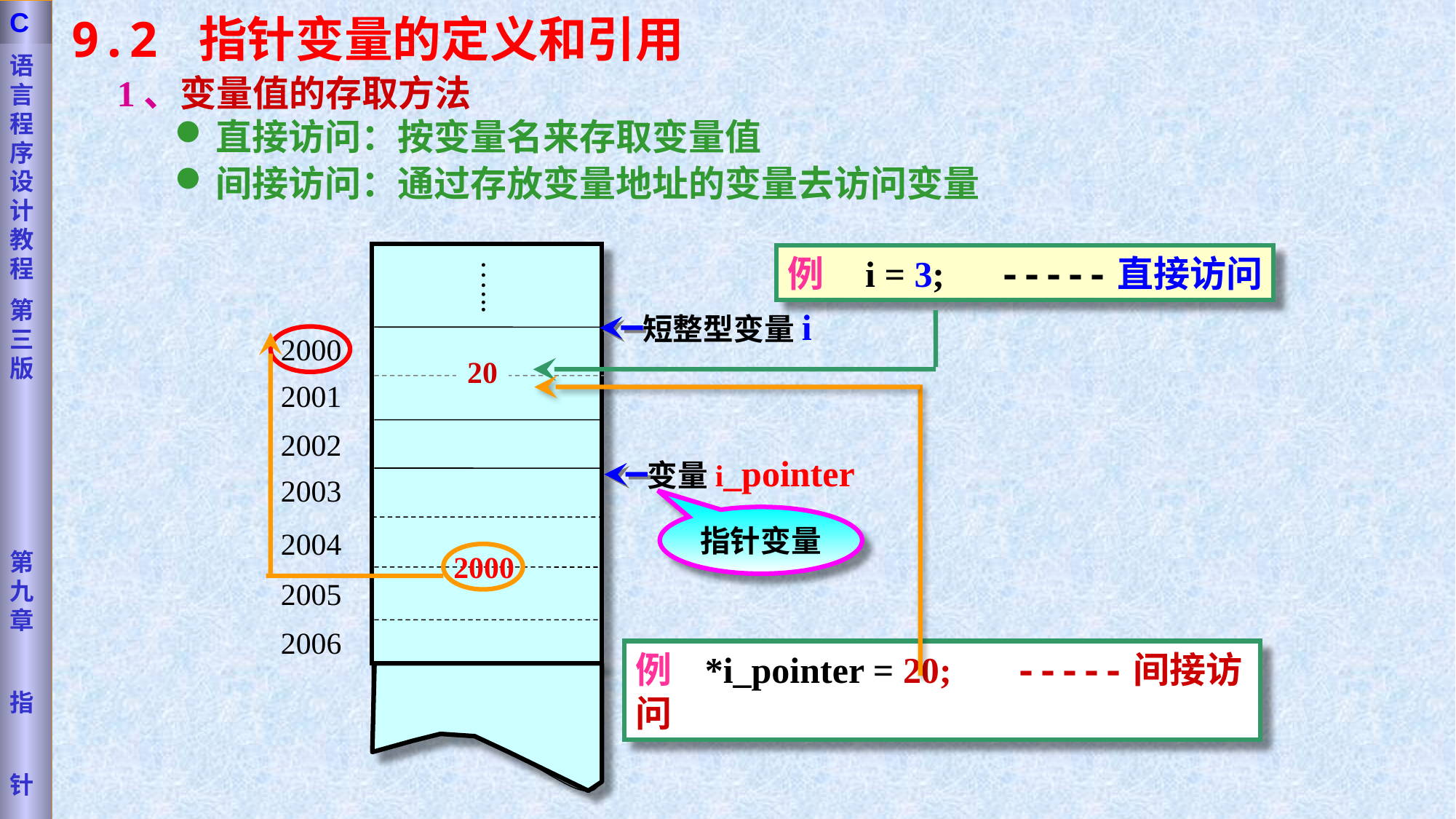

语言程序设计教程
第三版

第九章

指

针
C
9.2 指针变量的定义和引用
1、变量值的存取方法
直接访问：按变量名来存取变量值
间接访问：通过存放变量地址的变量去访问变量

…...
短整型变量i
2000

10
2001

2002
变量i_pointer
2003

2004

2005
2006

…...

指针变量
2000
例    i = 3;      -----直接访问

20
3

例   *i_pointer = 20;       -----间接访问